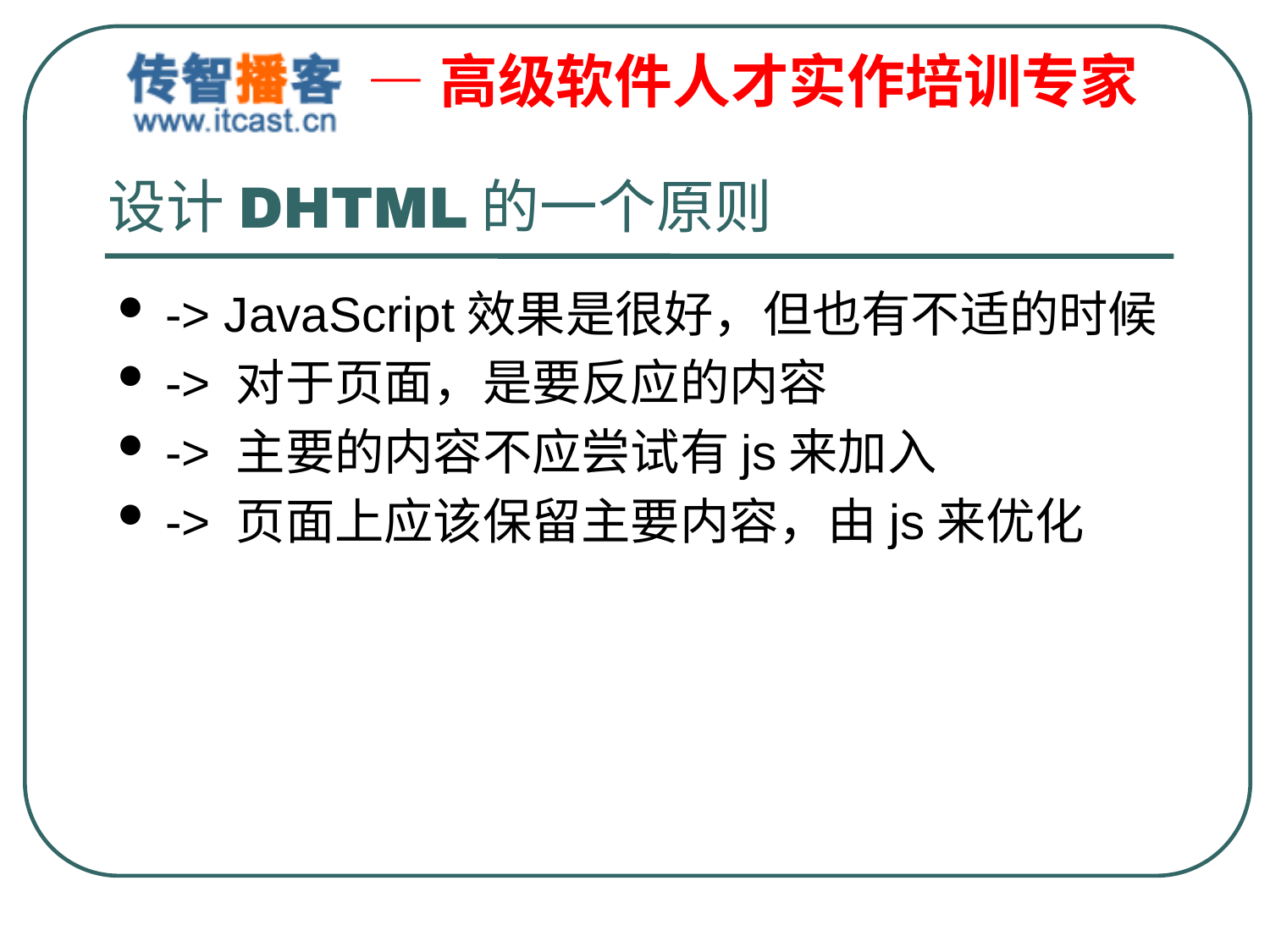

# 设计DHTML的一个原则
-> JavaScript效果是很好，但也有不适的时候
-> 对于页面，是要反应的内容
-> 主要的内容不应尝试有js来加入
-> 页面上应该保留主要内容，由js来优化